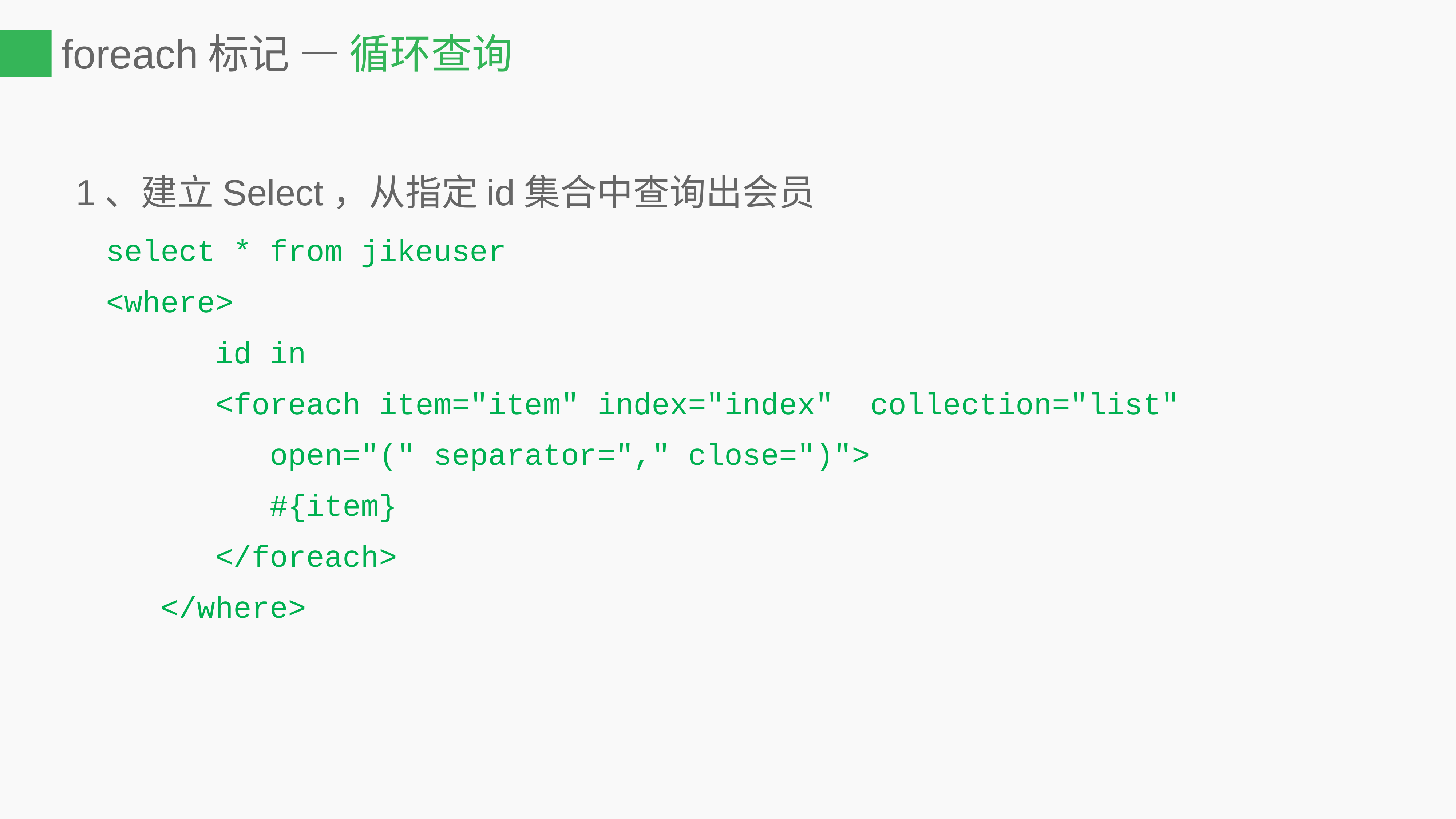

# foreach标记 — 循环查询
1、建立Select，从指定id集合中查询出会员
	select * from jikeuser
	<where>
			id in
			<foreach item="item" index="index"  collection="list"
				open="(" separator="," close=")">
				#{item}
			</foreach>
		</where>